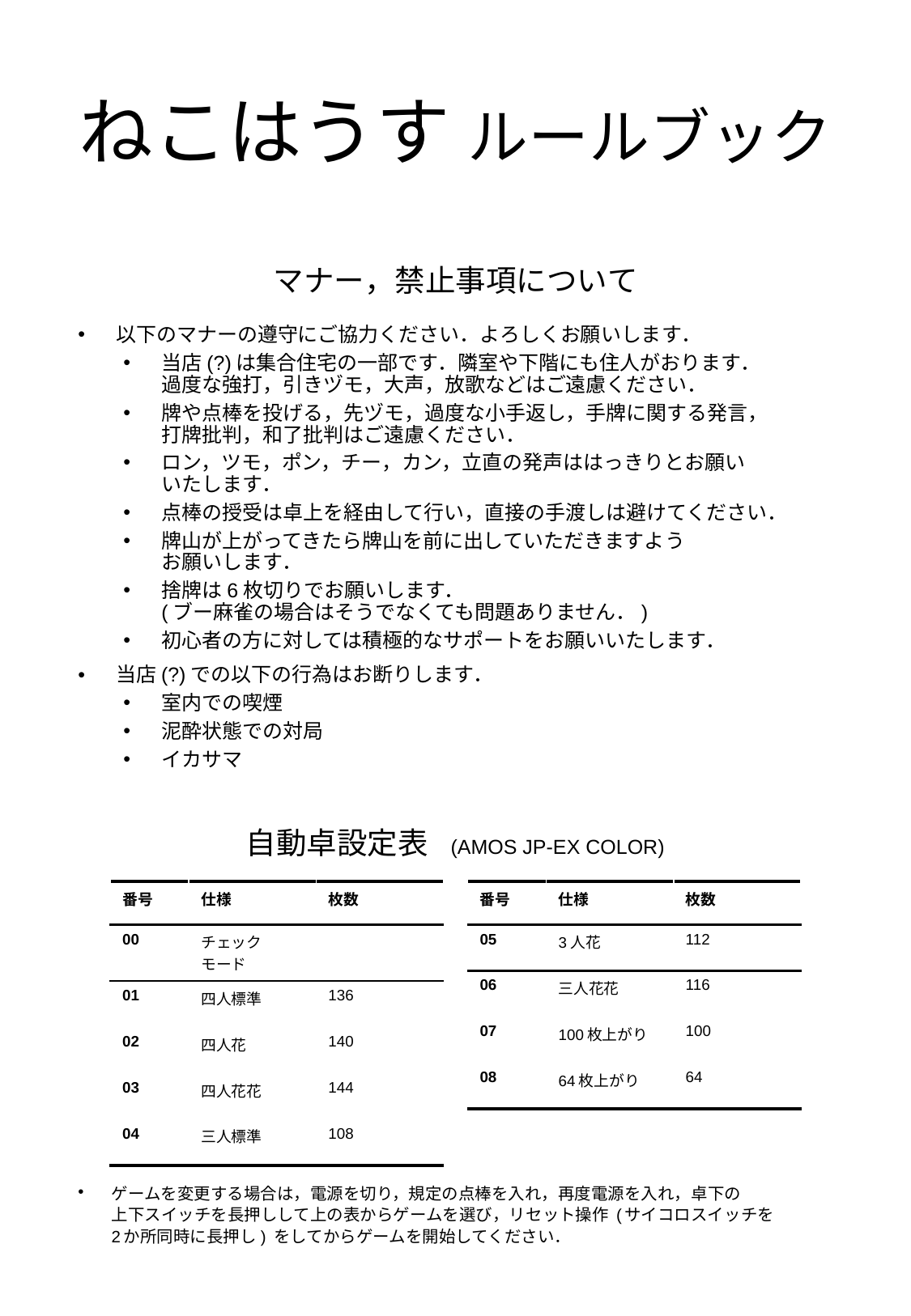

ねこはうす ルールブック
# マナー，禁止事項について
以下のマナーの遵守にご協力ください．よろしくお願いします．
当店(?)は集合住宅の一部です．隣室や下階にも住人がおります．
過度な強打，引きヅモ，大声，放歌などはご遠慮ください．
牌や点棒を投げる，先ヅモ，過度な小手返し，手牌に関する発言，
打牌批判，和了批判はご遠慮ください．
ロン，ツモ，ポン，チー，カン，立直の発声ははっきりとお願い
いたします．
点棒の授受は卓上を経由して行い，直接の手渡しは避けてください．
牌山が上がってきたら牌山を前に出していただきますよう
お願いします．
捨牌は6枚切りでお願いします．
(ブー麻雀の場合はそうでなくても問題ありません．)
初心者の方に対しては積極的なサポートをお願いいたします．
当店(?)での以下の行為はお断りします．
室内での喫煙
泥酔状態での対局
イカサマ
自動卓設定表 (AMOS JP-EX COLOR)
| 番号 | 仕様 | 枚数 |
| --- | --- | --- |
| 05 | 3人花 | 112 |
| 06 | 三人花花 | 116 |
| 07 | 100枚上がり | 100 |
| 08 | 64枚上がり | 64 |
| 番号 | 仕様 | 枚数 |
| --- | --- | --- |
| 00 | チェック モード |  |
| 01 | 四人標準 | 136 |
| 02 | 四人花 | 140 |
| 03 | 四人花花 | 144 |
| 04 | 三人標準 | 108 |
ゲームを変更する場合は，電源を切り，規定の点棒を入れ，再度電源を入れ，卓下の
上下スイッチを長押しして上の表からゲームを選び，リセット操作 (サイコロスイッチを
2か所同時に長押し) をしてからゲームを開始してください．